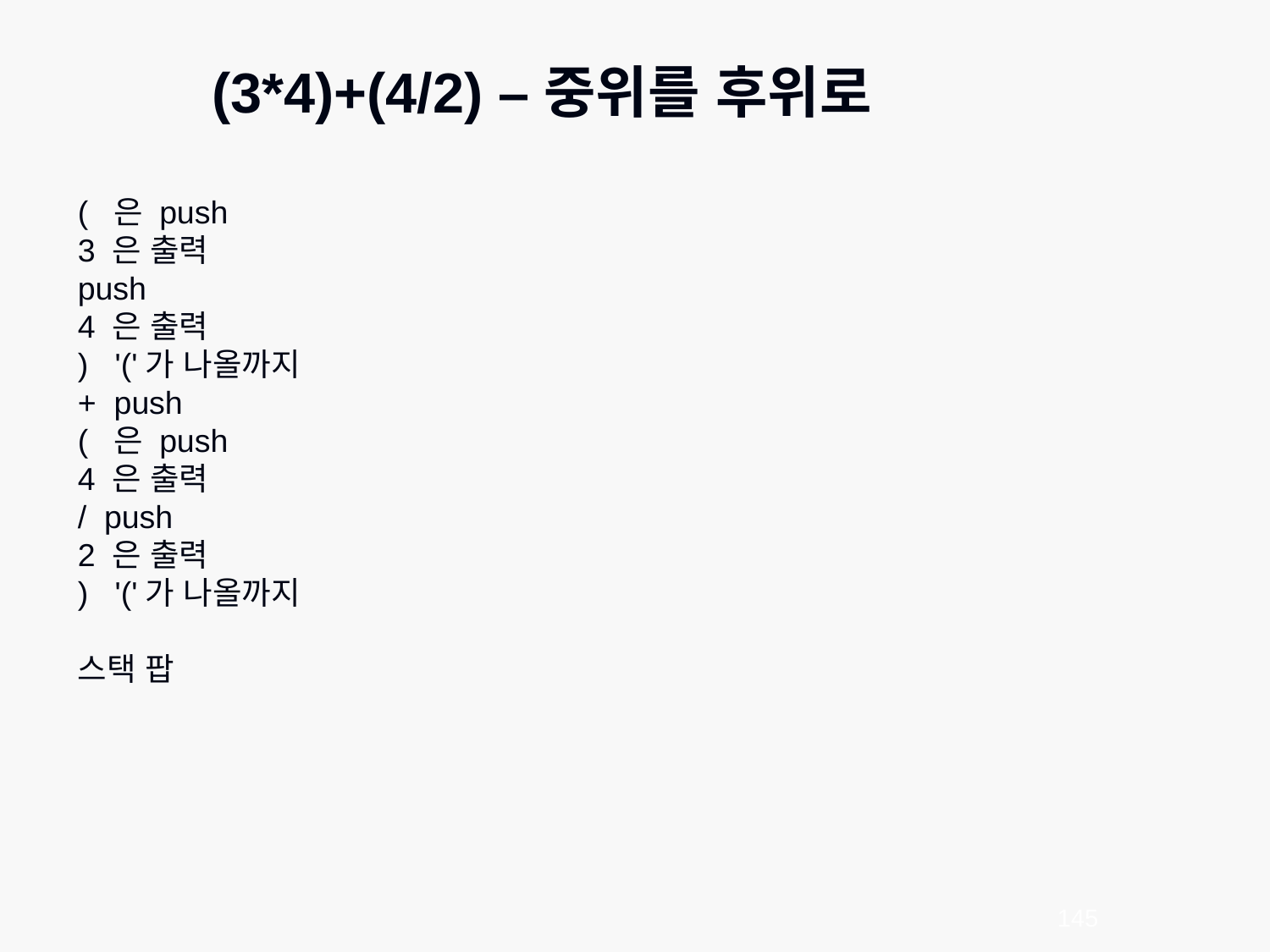

(3*4)+(4/2) –중위를 후위로
(  은 push
3 은 출력
push
4 은 출력
)   '('가 나올까지
+  push
(  은 push
4 은 출력
/  push
2 은 출력
)   '('가 나올까지

스택 팝

145